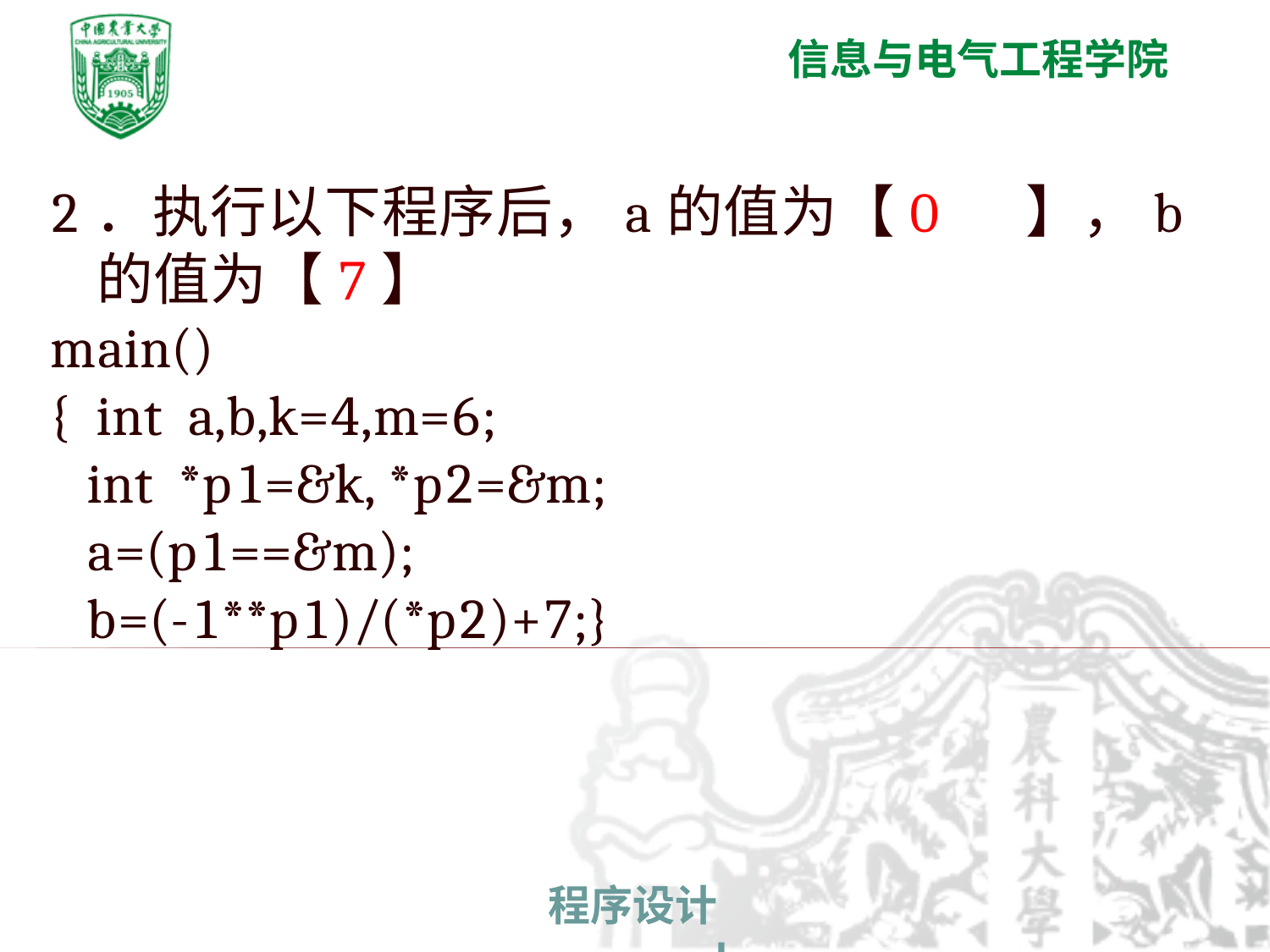

2．执行以下程序后，a的值为【0	 】，b的值为【7】
main()
{  int  a,b,k=4,m=6;
   int  *p1=&k, *p2=&m;
   a=(p1==&m);
   b=(-1**p1)/(*p2)+7;}